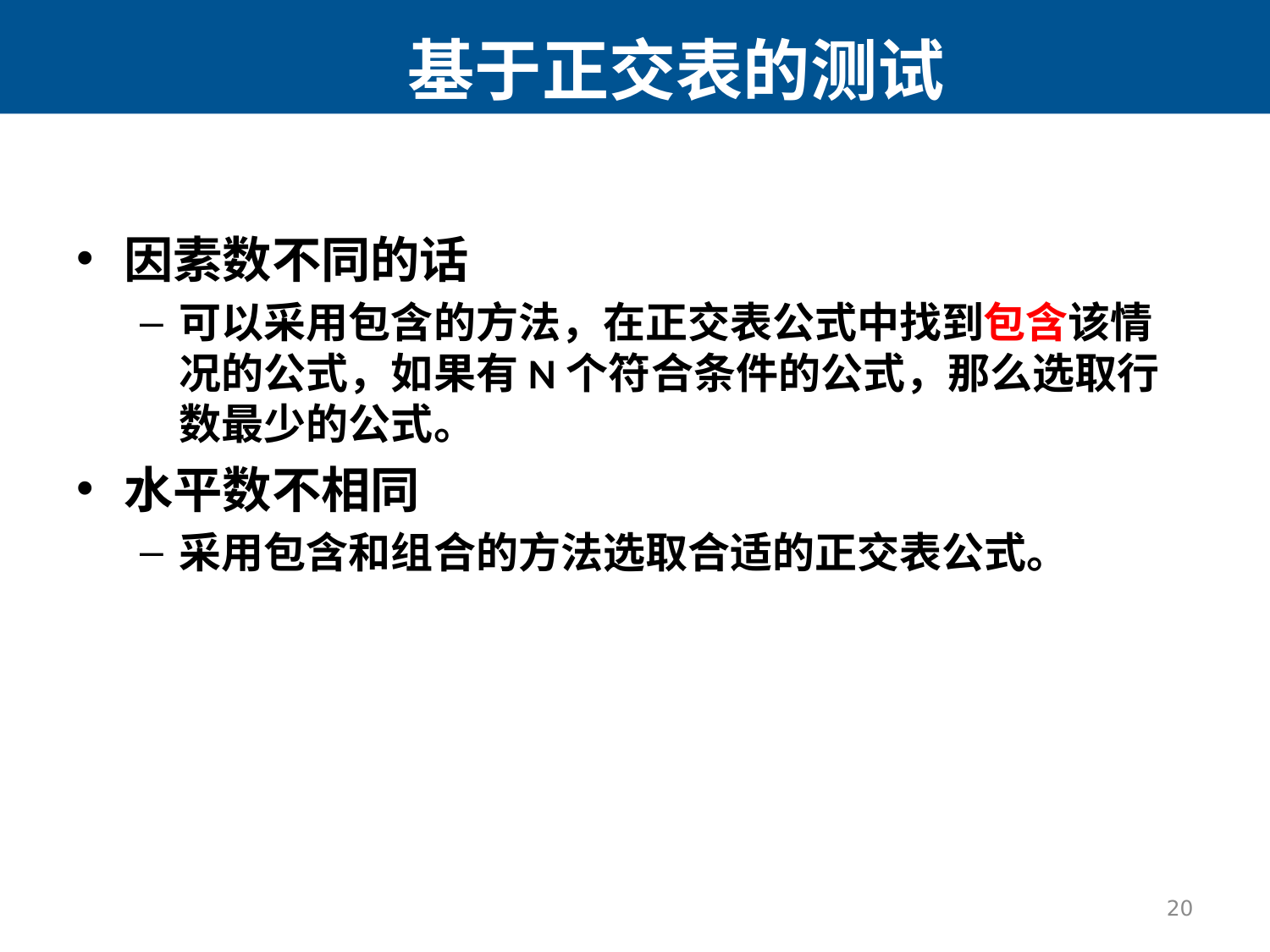

基于正交表的测试
因素数不同的话
可以采用包含的方法，在正交表公式中找到包含该情况的公式，如果有N个符合条件的公式，那么选取行数最少的公式。
水平数不相同
采用包含和组合的方法选取合适的正交表公式。

20